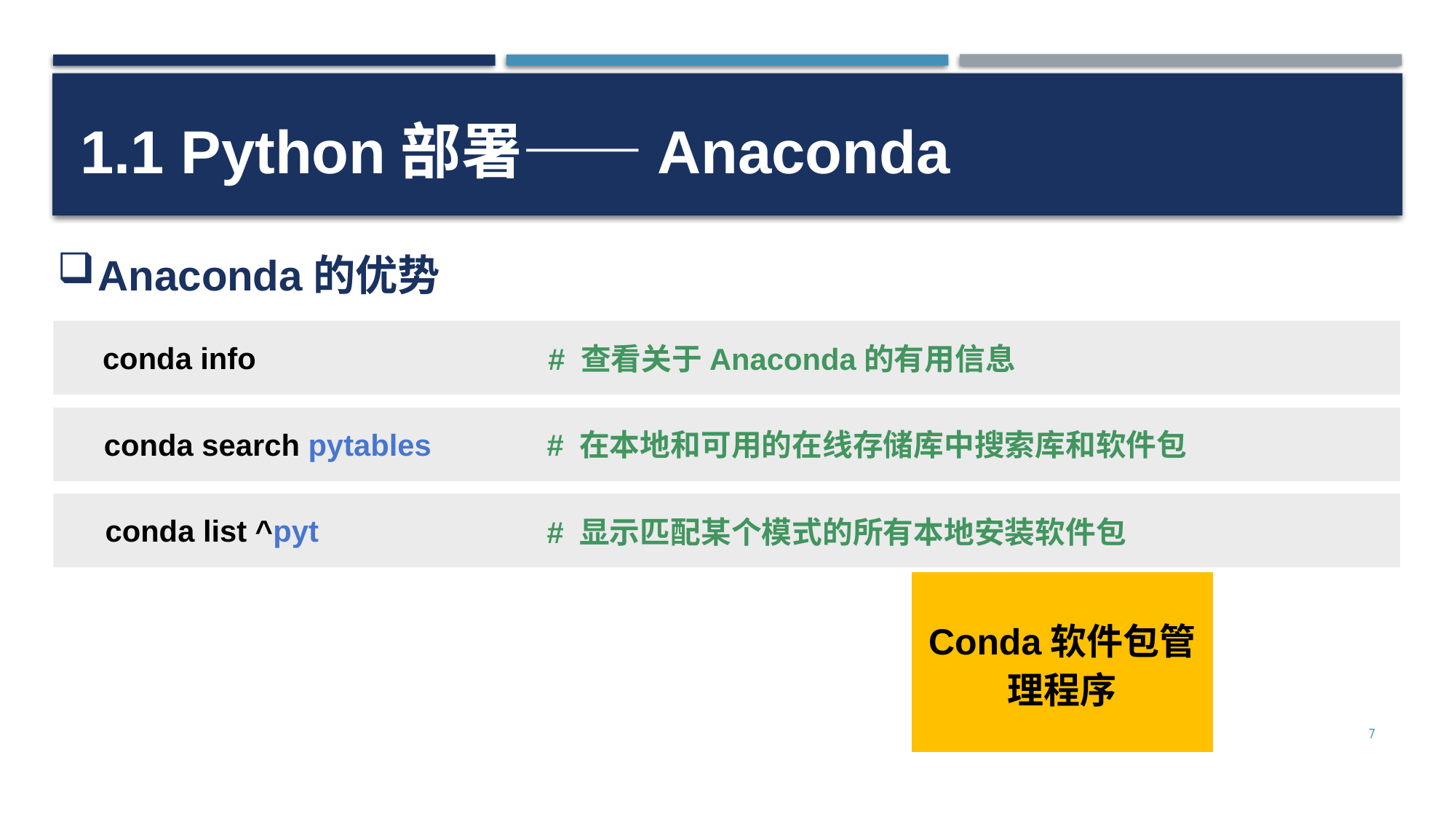

1.1 Python部署——Anaconda
Anaconda的优势

conda info
# 查看关于Anaconda的有用信息

# 在本地和可用的在线存储库中搜索库和软件包
conda search pytables

conda list ^pyt
# 显示匹配某个模式的所有本地安装软件包
Conda软件包管理程序
7